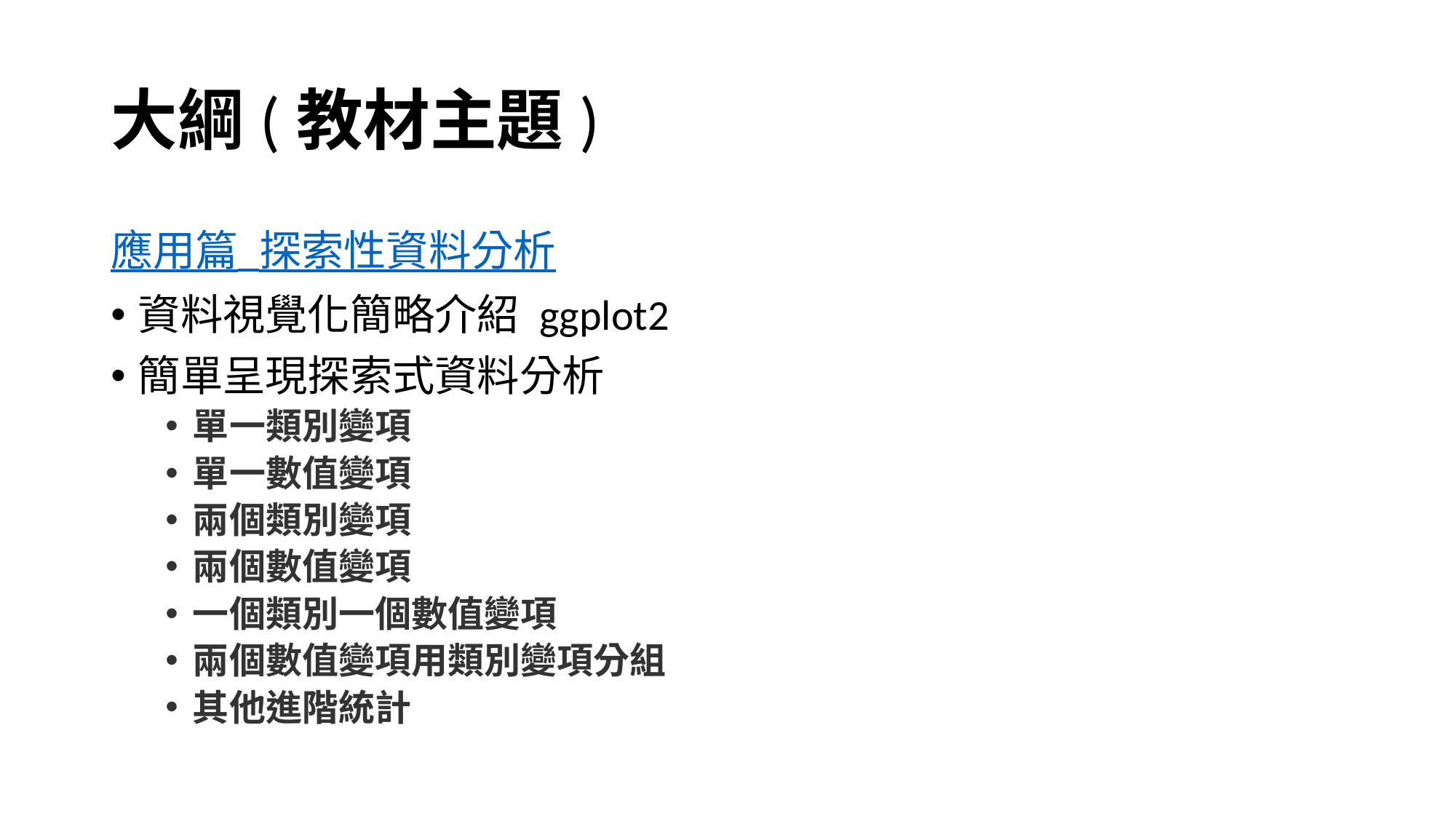

# 大綱(教材主題)
應用篇_探索性資料分析
資料視覺化簡略介紹 ggplot2
簡單呈現探索式資料分析
單一類別變項
單一數值變項
兩個類別變項
兩個數值變項
一個類別一個數值變項
兩個數值變項用類別變項分組
其他進階統計